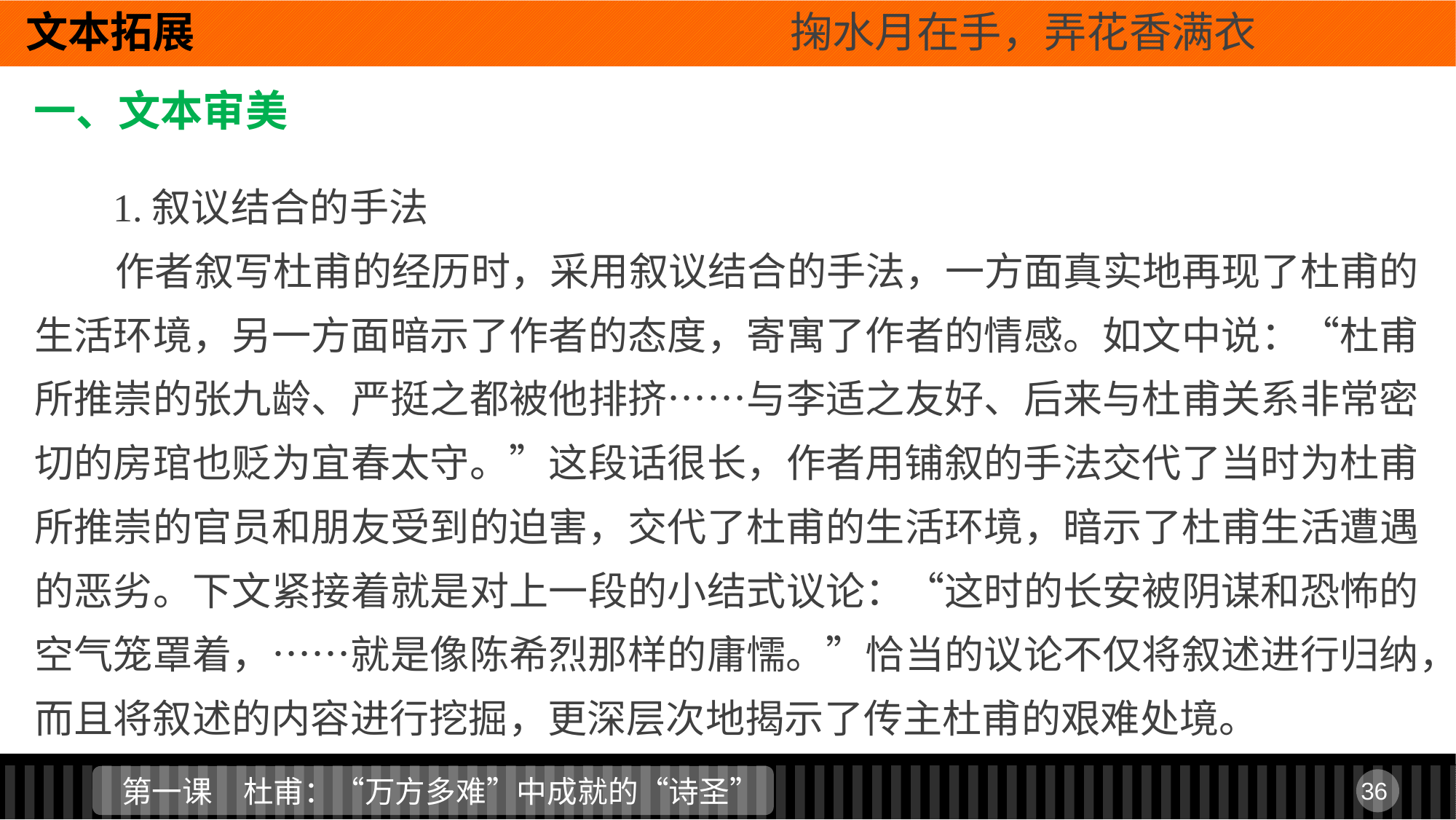

文本拓展        					掬水月在手，弄花香满衣

一、文本审美
        1.叙议结合的手法
        作者叙写杜甫的经历时，采用叙议结合的手法，一方面真实地再现了杜甫的生活环境，另一方面暗示了作者的态度，寄寓了作者的情感。如文中说：“杜甫所推崇的张九龄、严挺之都被他排挤……与李适之友好、后来与杜甫关系非常密切的房琯也贬为宜春太守。”这段话很长，作者用铺叙的手法交代了当时为杜甫所推崇的官员和朋友受到的迫害，交代了杜甫的生活环境，暗示了杜甫生活遭遇的恶劣。下文紧接着就是对上一段的小结式议论：“这时的长安被阴谋和恐怖的空气笼罩着，……就是像陈希烈那样的庸懦。”恰当的议论不仅将叙述进行归纳，而且将叙述的内容进行挖掘，更深层次地揭示了传主杜甫的艰难处境。